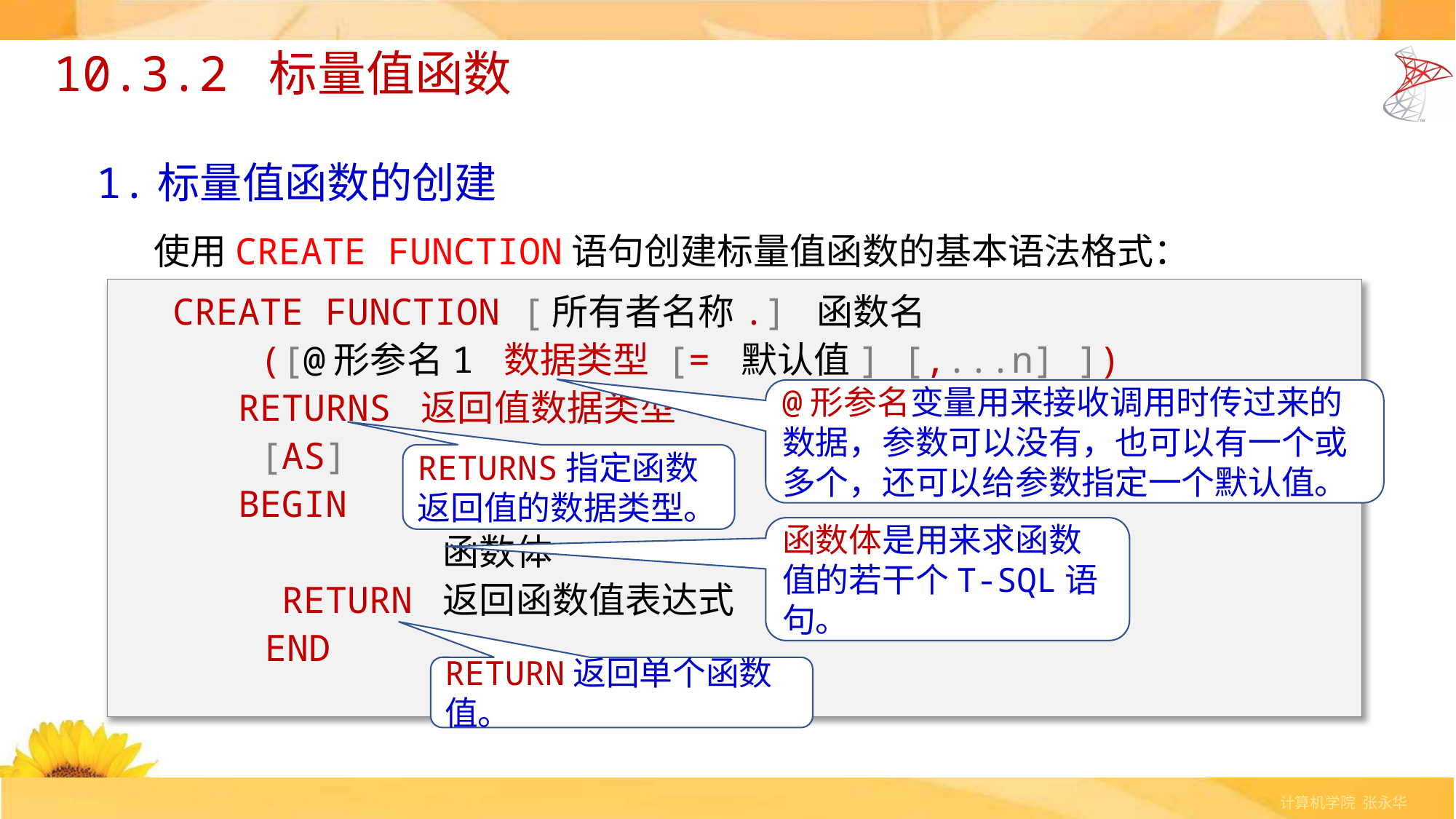

# 10.3.2 标量值函数
1.标量值函数的创建
使用CREATE FUNCTION语句创建标量值函数的基本语法格式：
CREATE FUNCTION [所有者名称.] 函数名
    ([@形参名1 数据类型 [= 默认值] [,...n] ])
   RETURNS 返回值数据类型
    [AS]
   BEGIN
			  函数体
     RETURN 返回函数值表达式
	   END
@形参名变量用来接收调用时传过来的数据，参数可以没有，也可以有一个或多个，还可以给参数指定一个默认值。
RETURNS指定函数返回值的数据类型。
函数体是用来求函数值的若干个T-SQL语句。
RETURN返回单个函数值。